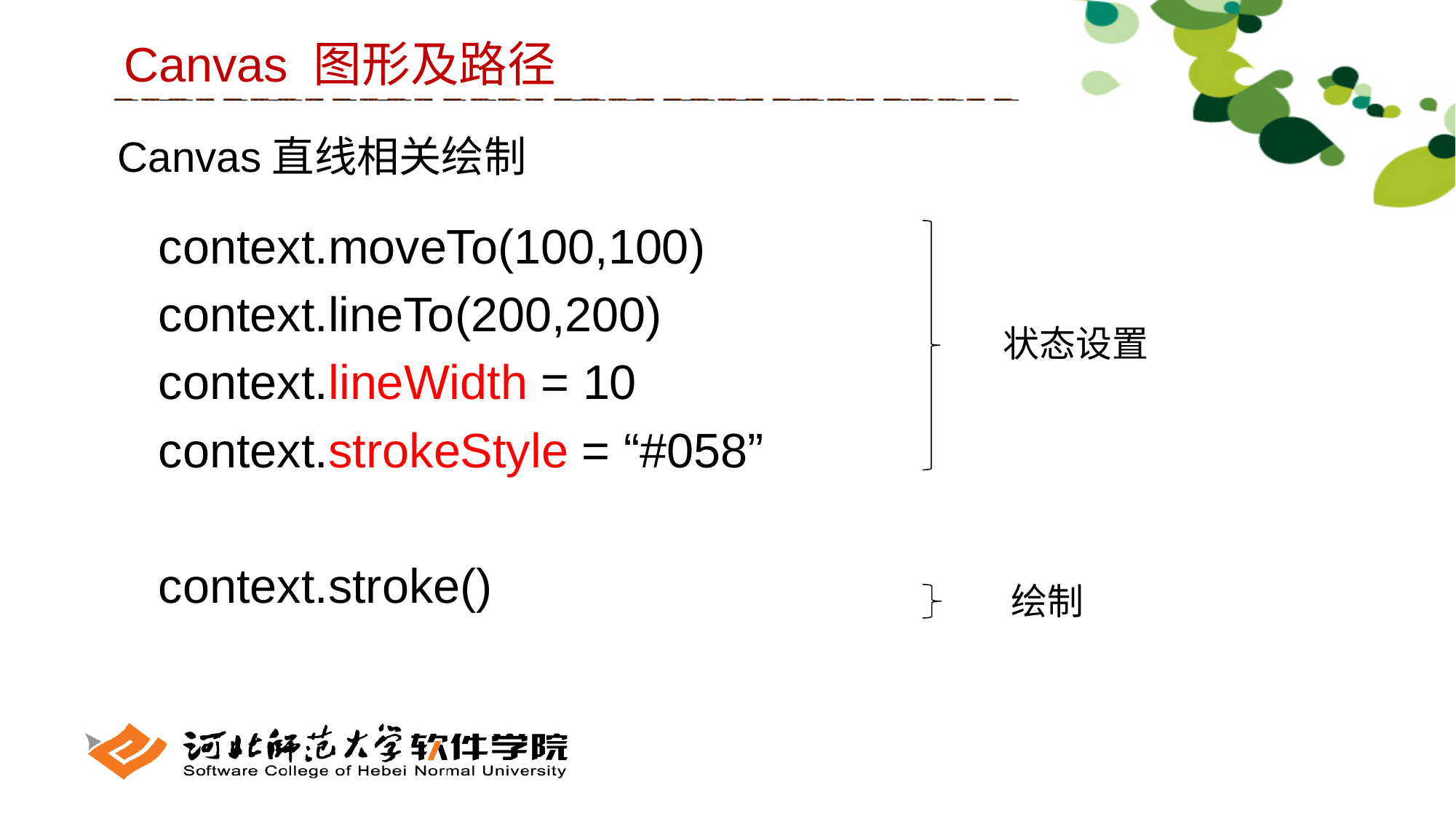

Canvas 图形及路径
Canvas直线相关绘制

context.moveTo(100,100)
context.lineTo(200,200)
context.lineWidth = 10
context.strokeStyle = “#058”

context.stroke()

状态设置
绘制